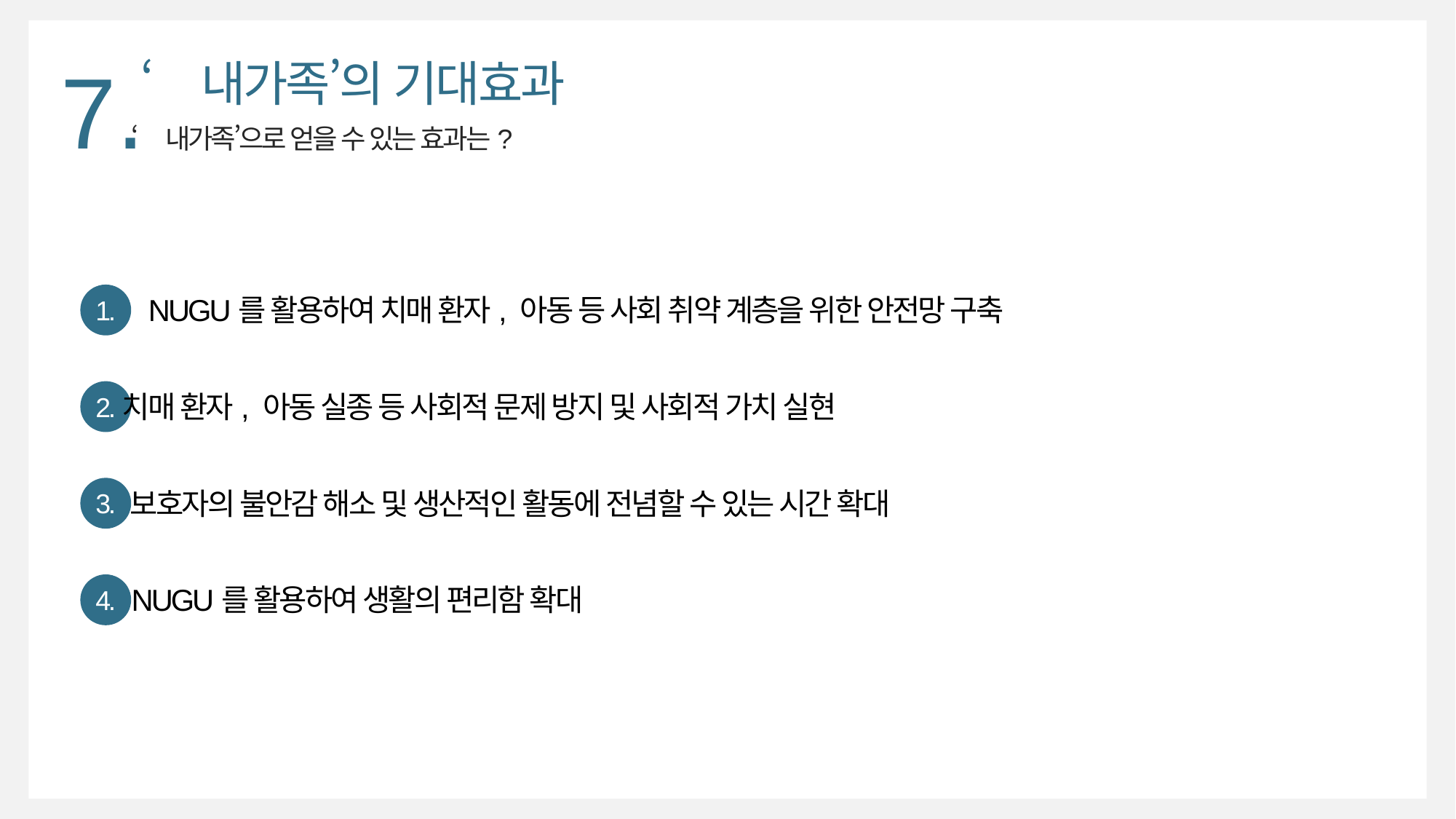

7.
‘내가족’의 기대효과
‘내가족’으로 얻을 수 있는 효과는?

 NUGU를 활용하여 치매 환자, 아동 등 사회 취약 계층을 위한 안전망 구축
1.

 치매 환자, 아동 실종 등 사회적 문제 방지 및 사회적 가치 실현
2.

 보호자의 불안감 해소 및 생산적인 활동에 전념할 수 있는 시간 확대
3.

 NUGU를 활용하여 생활의 편리함 확대
4.